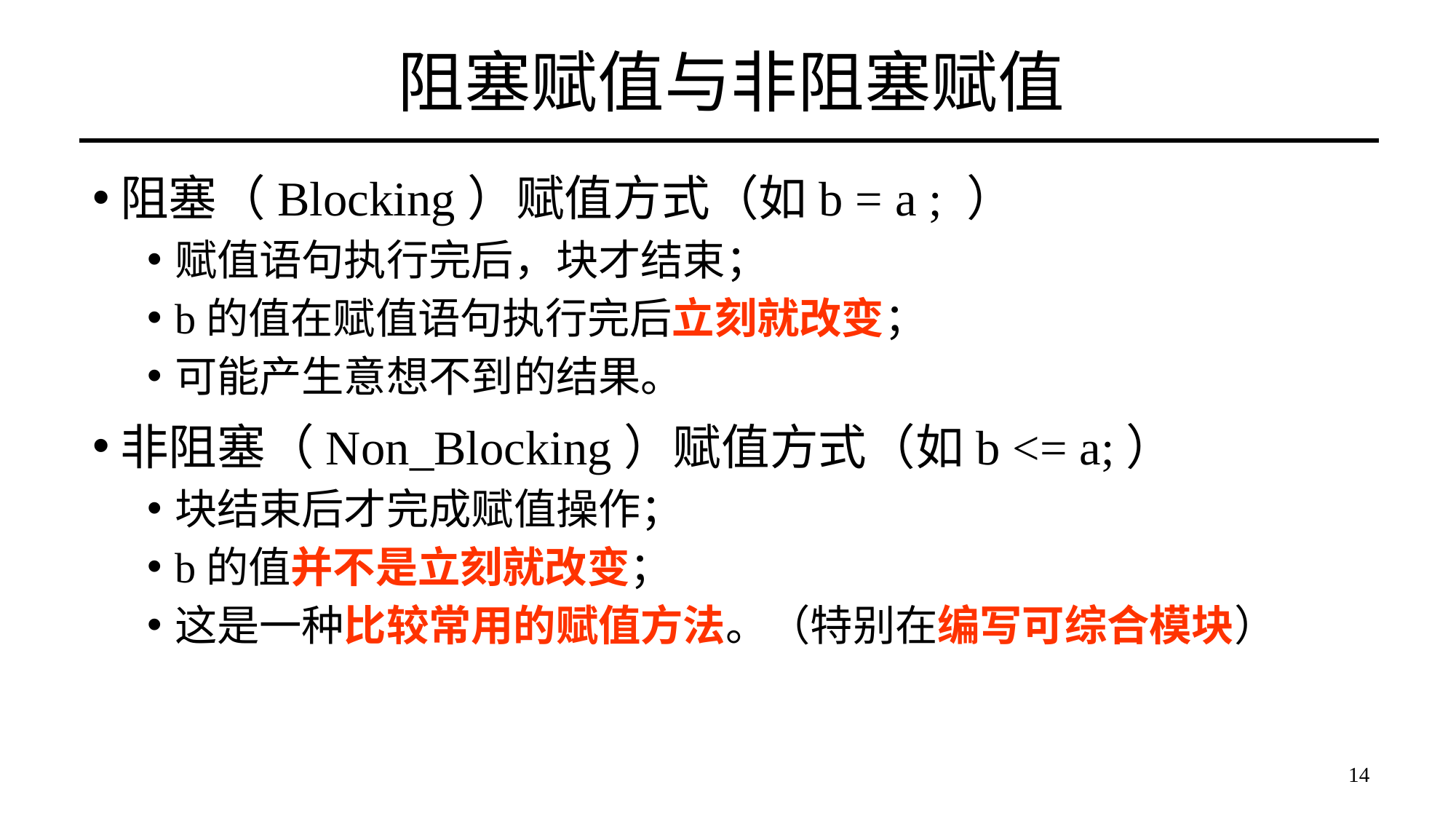

# 阻塞赋值与非阻塞赋值
阻塞（Blocking）赋值方式（如b = a ; ）
赋值语句执行完后，块才结束；
b的值在赋值语句执行完后立刻就改变；
可能产生意想不到的结果。
非阻塞（Non_Blocking）赋值方式（如b <= a;）
块结束后才完成赋值操作；
b的值并不是立刻就改变；
这是一种比较常用的赋值方法。（特别在编写可综合模块）
14